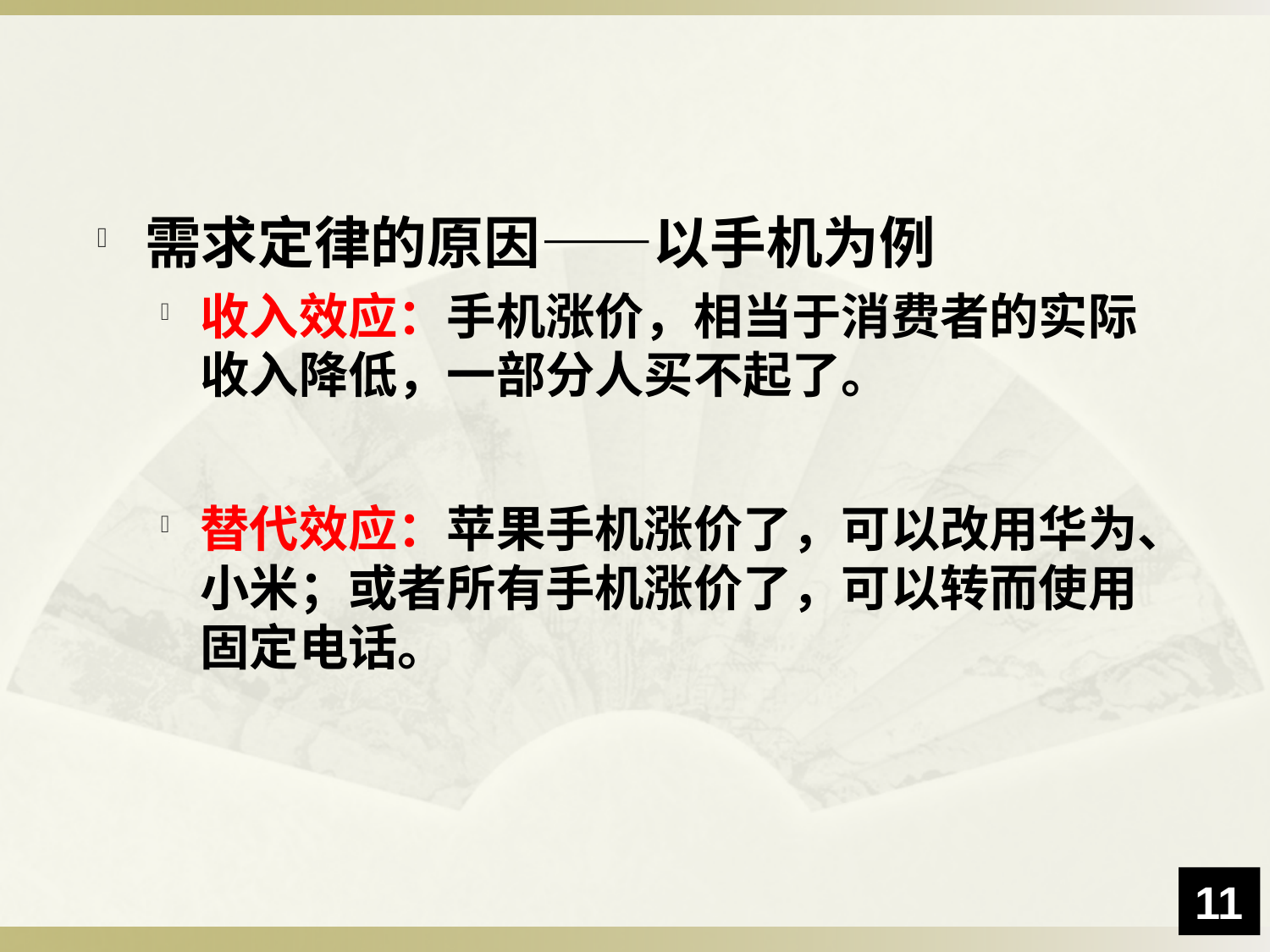

需求定律的原因——以手机为例
收入效应：手机涨价，相当于消费者的实际收入降低，一部分人买不起了。

替代效应：苹果手机涨价了，可以改用华为、小米；或者所有手机涨价了，可以转而使用固定电话。

11